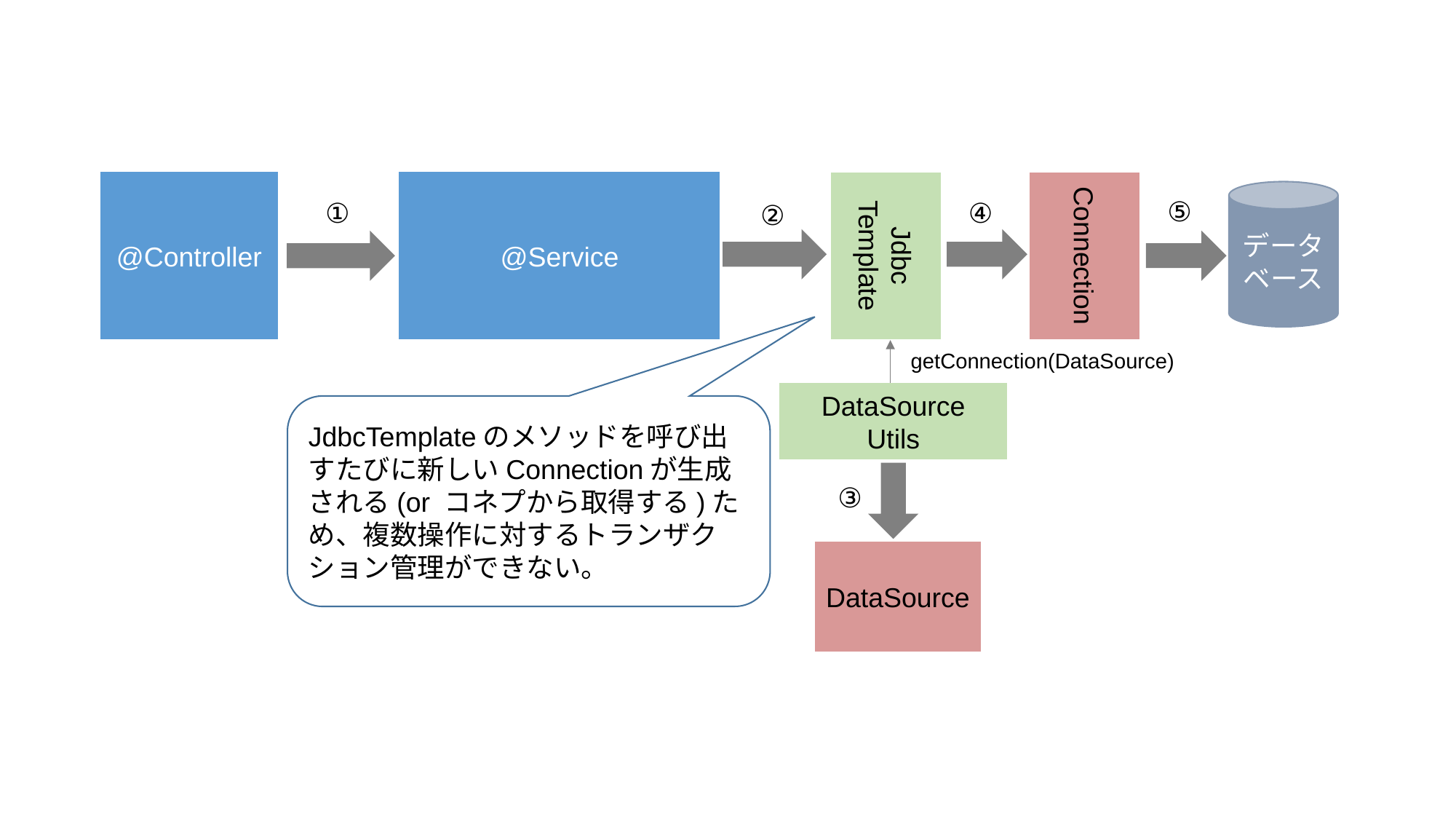

@Controller
@Service
Connection
Jdbc
Template
データ
ベース
⑤
①
④
②

getConnection(DataSource)
DataSource
Utils
JdbcTemplateのメソッドを呼び出すたびに新しいConnectionが生成される(or コネプから取得する)ため、複数操作に対するトランザクション管理ができない。
③

DataSource